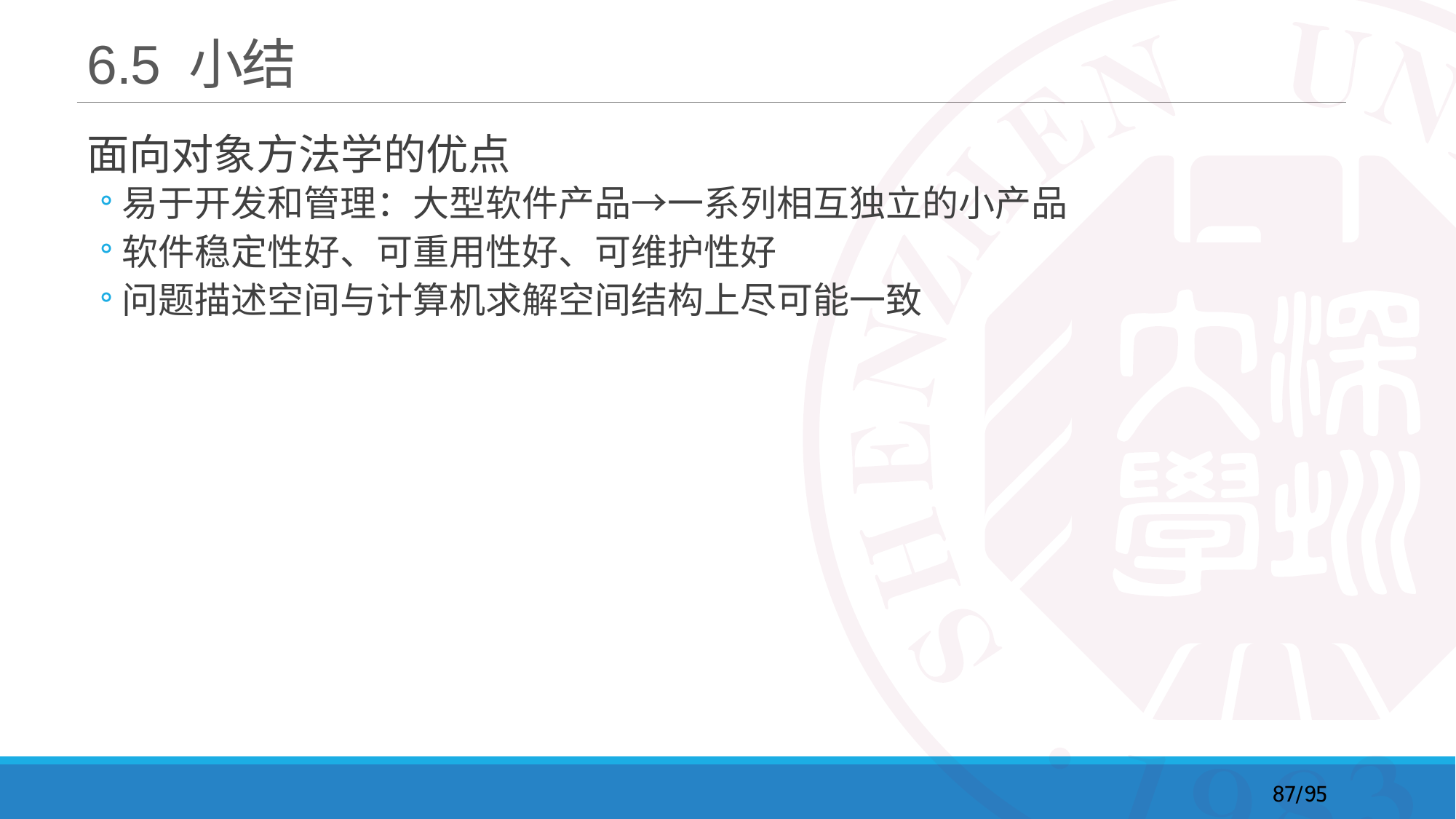

# 6.5 小结
面向对象方法学的优点
易于开发和管理：大型软件产品→一系列相互独立的小产品
软件稳定性好、可重用性好、可维护性好
问题描述空间与计算机求解空间结构上尽可能一致
87/95